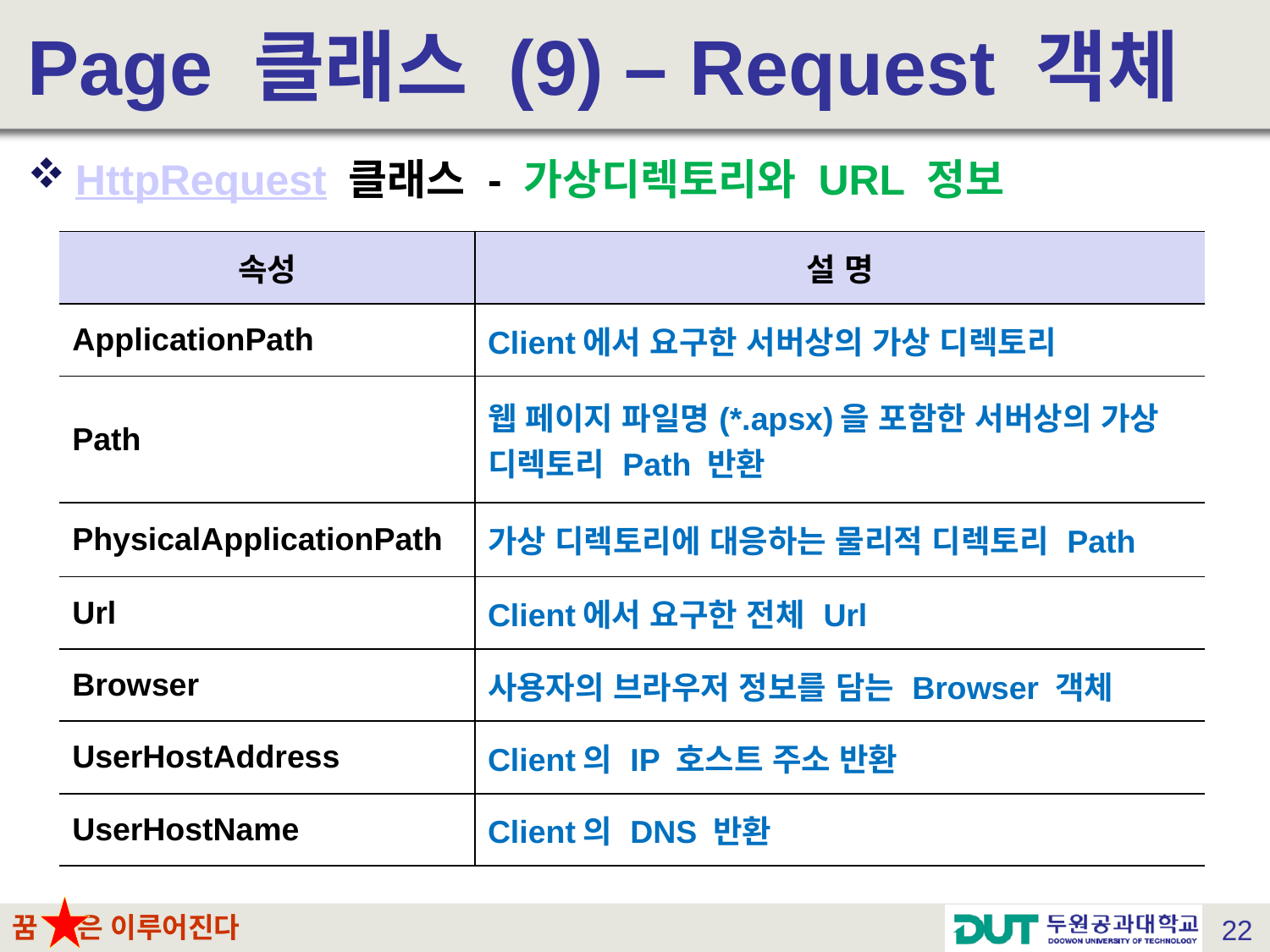

# Page 클래스 (9) – Request 객체
HttpRequest 클래스 - 가상디렉토리와 URL 정보

| 속성 | 설 명 |
| --- | --- |
| ApplicationPath | Client에서 요구한 서버상의 가상 디렉토리 |
| Path | 웹 페이지 파일명(\*.apsx)을 포함한 서버상의 가상 디렉토리 Path 반환 |
| PhysicalApplicationPath | 가상 디렉토리에 대응하는 물리적 디렉토리 Path |
| Url | Client에서 요구한 전체 Url |
| Browser | 사용자의 브라우저 정보를 담는 Browser 객체 |
| UserHostAddress | Client의 IP 호스트 주소 반환 |
| UserHostName | Client의 DNS 반환 |